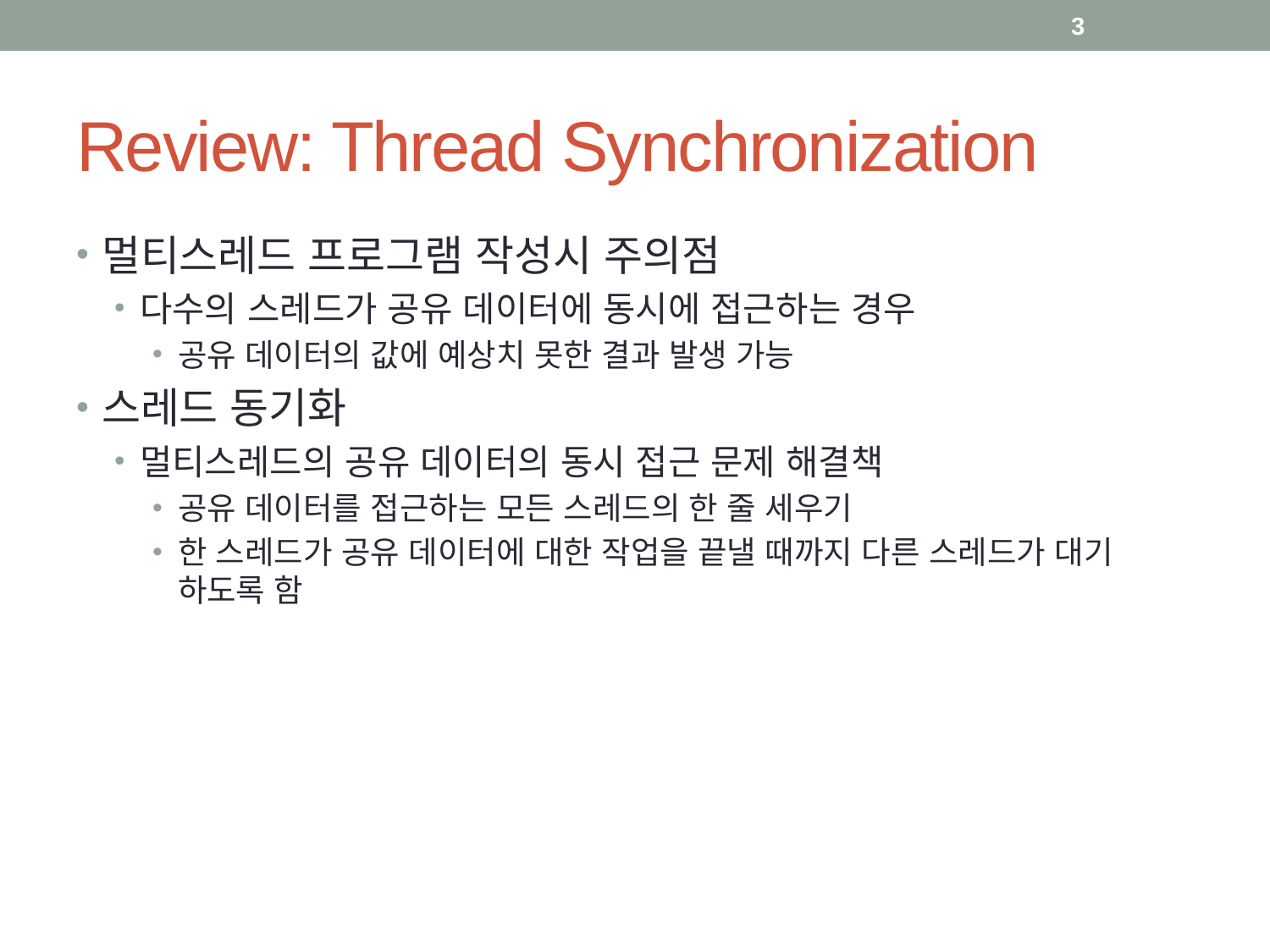

3
# Review: Thread Synchronization
멀티스레드 프로그램 작성시 주의점
다수의 스레드가 공유 데이터에 동시에 접근하는 경우
공유 데이터의 값에 예상치 못한 결과 발생 가능
스레드 동기화
멀티스레드의 공유 데이터의 동시 접근 문제 해결책
공유 데이터를 접근하는 모든 스레드의 한 줄 세우기
한 스레드가 공유 데이터에 대한 작업을 끝낼 때까지 다른 스레드가 대기 하도록 함